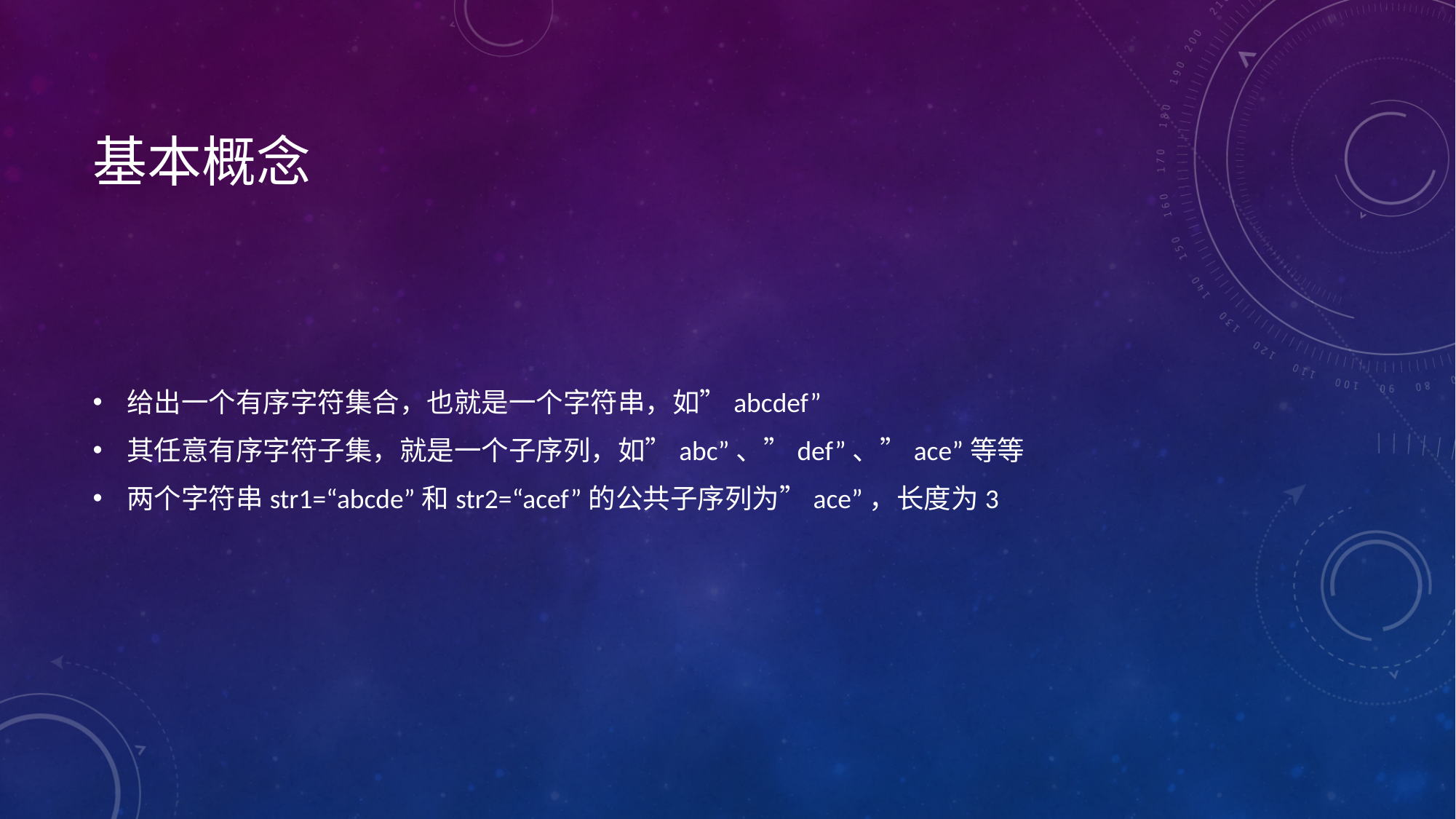

# 基本概念
给出一个有序字符集合，也就是一个字符串，如”abcdef”
其任意有序字符子集，就是一个子序列，如”abc”、”def”、”ace”等等
两个字符串str1=“abcde”和str2=“acef”的公共子序列为”ace”，长度为3